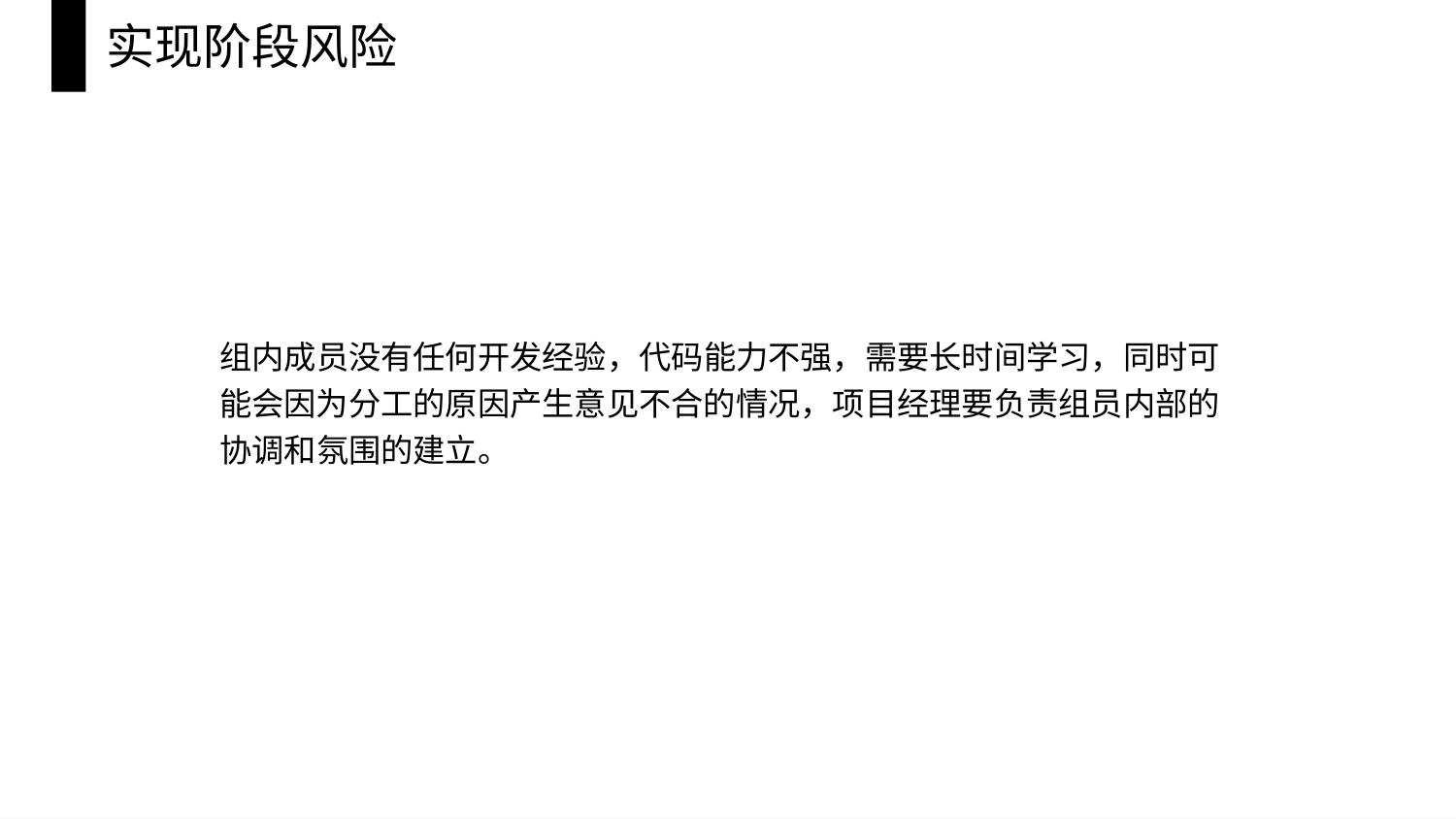

实现阶段风险
组内成员没有任何开发经验，代码能力不强，需要长时间学习，同时可能会因为分工的原因产生意见不合的情况，项目经理要负责组员内部的协调和氛围的建立。